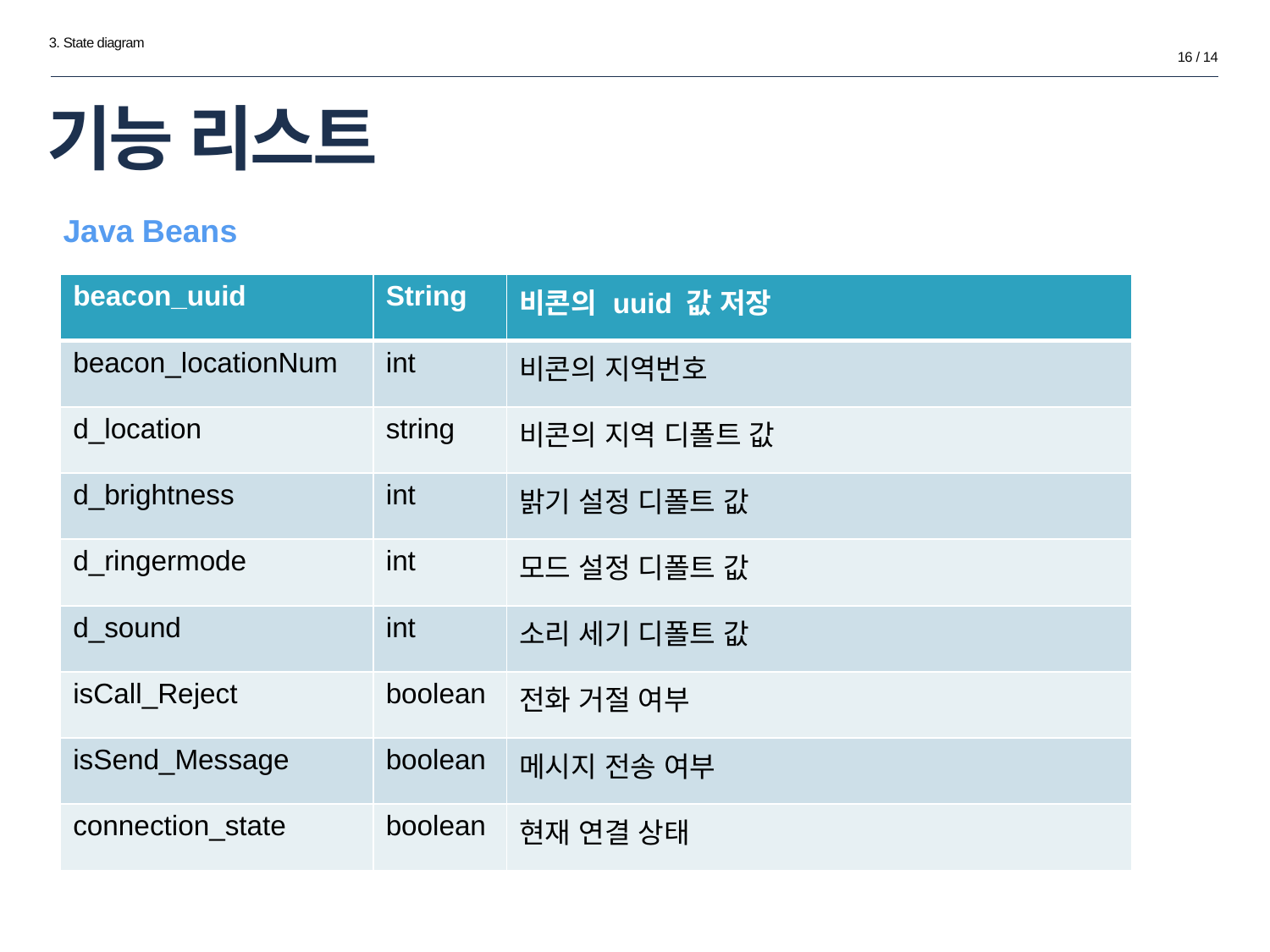

3. State diagram
16 / 14
# 기능 리스트
Java Beans
| beacon\_uuid | String | 비콘의 uuid 값 저장 |
| --- | --- | --- |
| beacon\_locationNum | int | 비콘의 지역번호 |
| d\_location | string | 비콘의 지역 디폴트 값 |
| d\_brightness | int | 밝기 설정 디폴트 값 |
| d\_ringermode | int | 모드 설정 디폴트 값 |
| d\_sound | int | 소리 세기 디폴트 값 |
| isCall\_Reject | boolean | 전화 거절 여부 |
| isSend\_Message | boolean | 메시지 전송 여부 |
| connection\_state | boolean | 현재 연결 상태 |